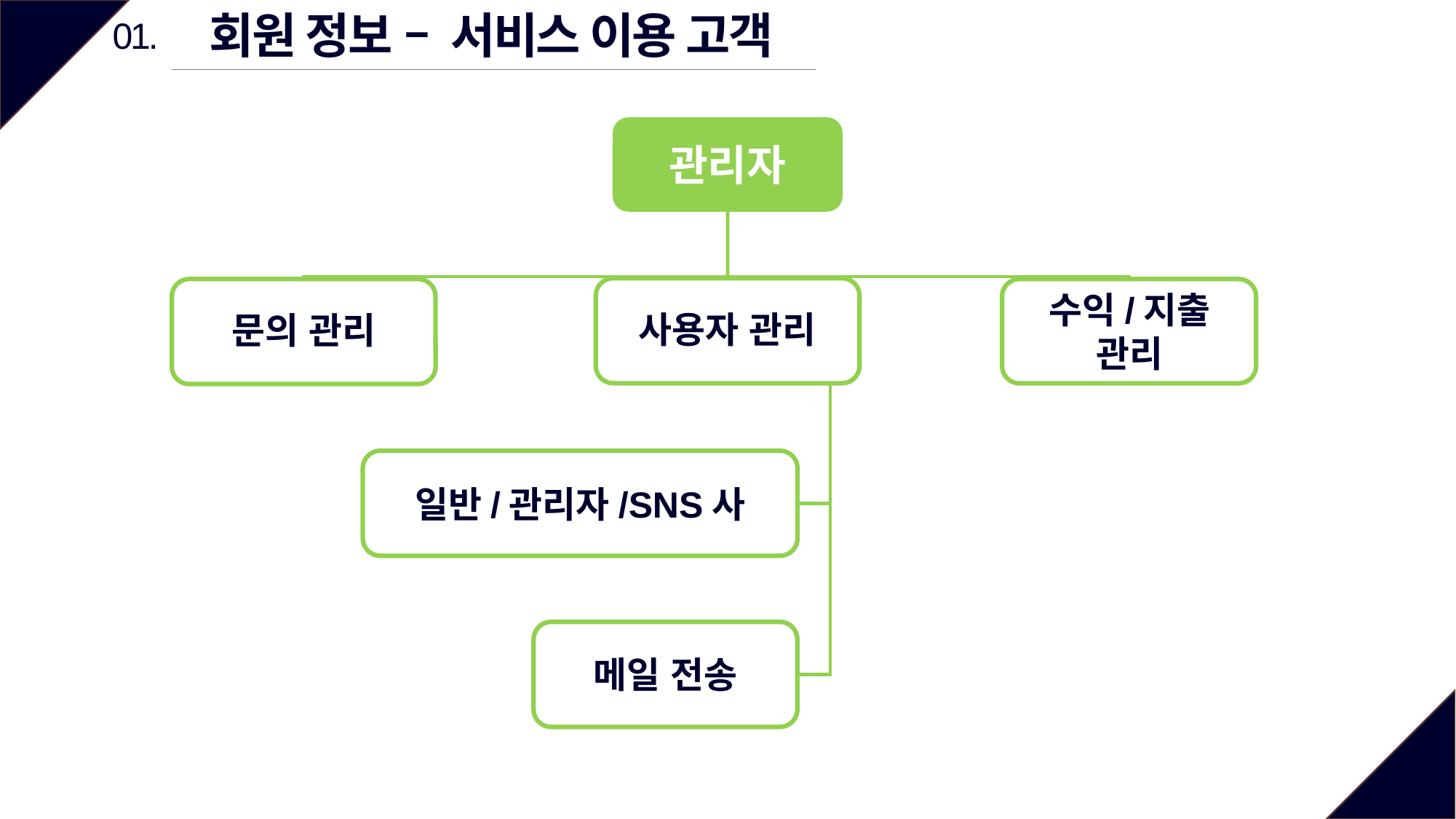

회원 정보 –  서비스 이용 고객
01.

관리자

사용자 관리

문의 관리

수익/지출
관리

일반/관리자/SNS사

메일 전송